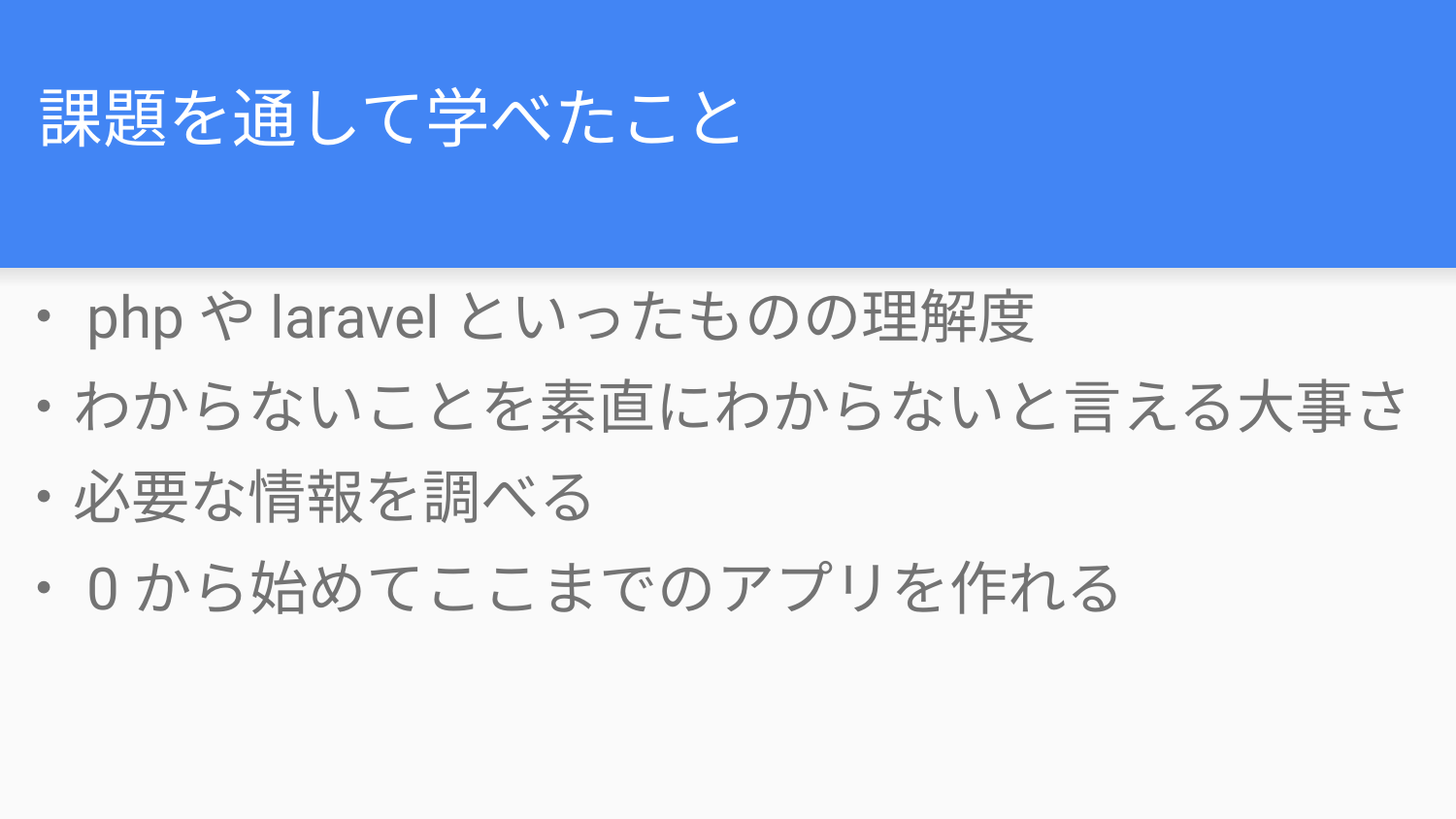

# 課題を通して学べたこと
・phpやlaravelといったものの理解度
・わからないことを素直にわからないと言える大事さ
・必要な情報を調べる
・0から始めてここまでのアプリを作れる